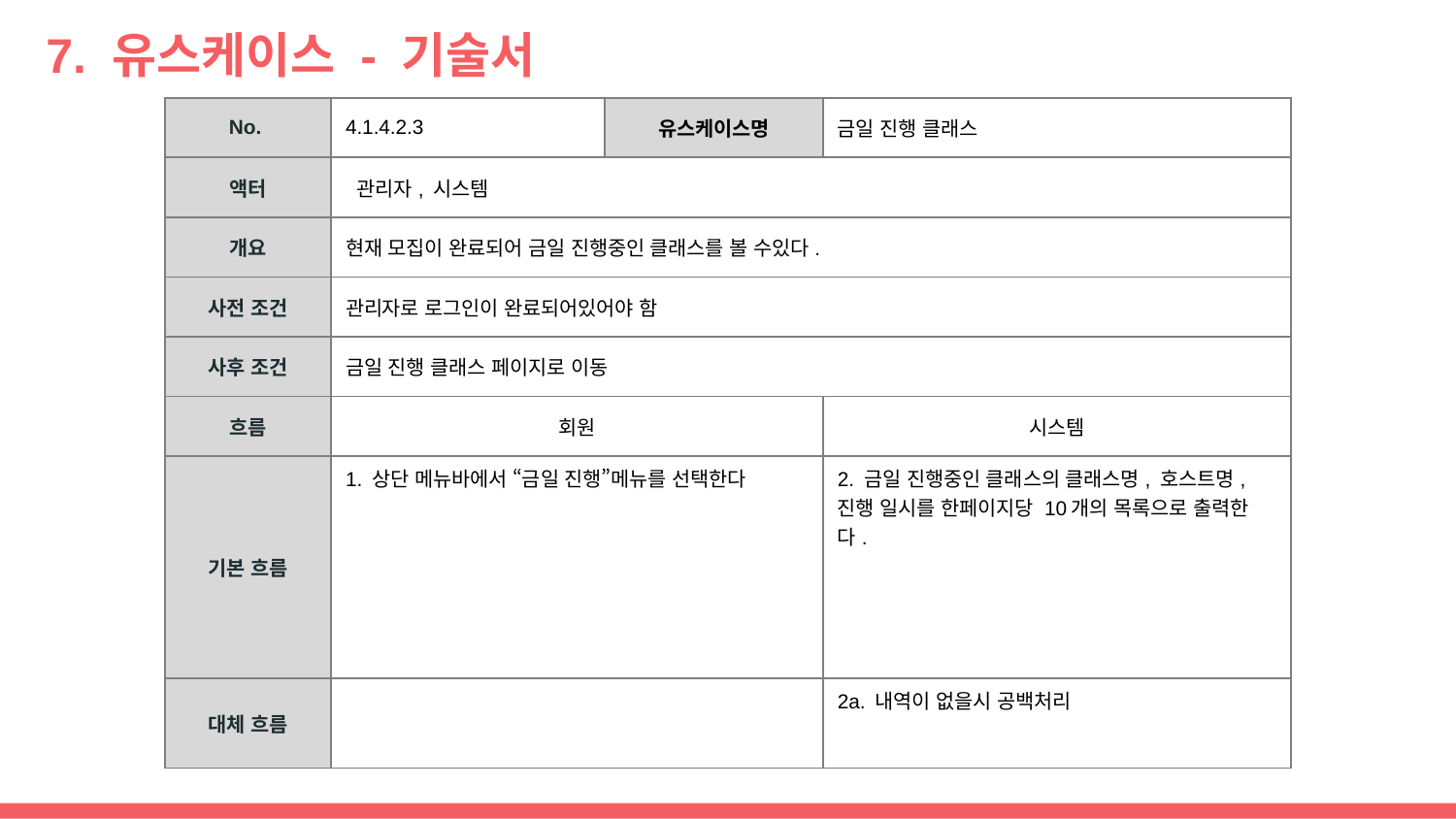

# 7. 유스케이스 - 기술서
| No. | 4.1.4.2.3 | 유스케이스명 | 금일 진행 클래스 |
| --- | --- | --- | --- |
| 액터 | 관리자, 시스템 |  |  |
| 개요 | 현재 모집이 완료되어 금일 진행중인 클래스를 볼 수있다. |  |  |
| 사전 조건 | 관리자로 로그인이 완료되어있어야 함 |  |  |
| 사후 조건 | 금일 진행 클래스 페이지로 이동 |  |  |
| 흐름 | 회원 |  | 시스템 |
| 기본 흐름 | 1. 상단 메뉴바에서 “금일 진행”메뉴를 선택한다 |  | 2. 금일 진행중인 클래스의 클래스명, 호스트명, 진행 일시를 한페이지당 10개의 목록으로 출력한다. |
| 대체 흐름 |  |  | 2a. 내역이 없을시 공백처리 |